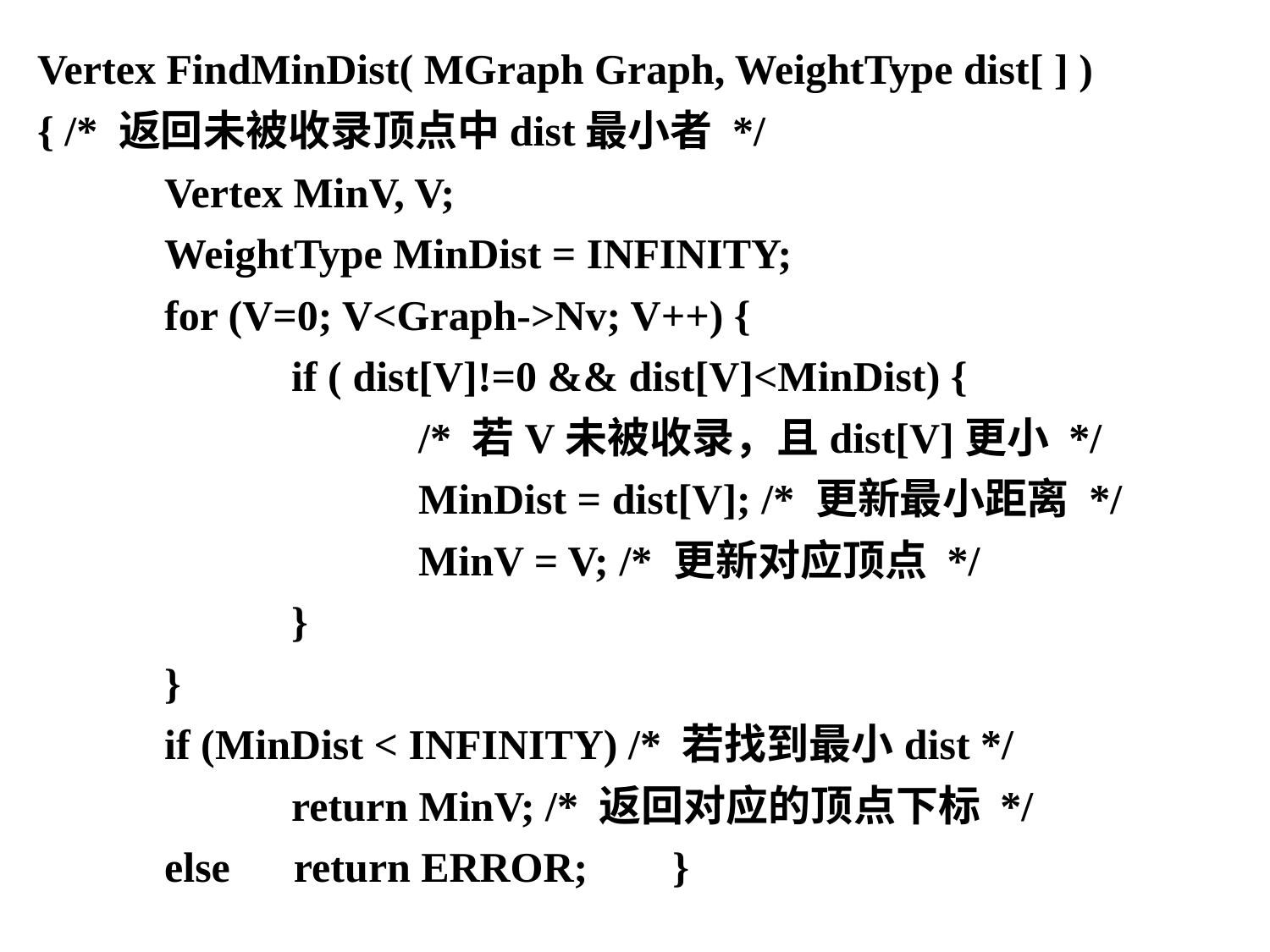

Vertex FindMinDist( MGraph Graph, WeightType dist[ ] )
{ /* 返回未被收录顶点中dist最小者 */
	Vertex MinV, V;
	WeightType MinDist = INFINITY;
	for (V=0; V<Graph->Nv; V++) {
		if ( dist[V]!=0 && dist[V]<MinDist) {
			/* 若V未被收录，且dist[V]更小 */
			MinDist = dist[V]; /* 更新最小距离 */
			MinV = V; /* 更新对应顶点 */
		}
	}
	if (MinDist < INFINITY) /* 若找到最小dist */
		return MinV; /* 返回对应的顶点下标 */
	else      return ERROR;        }